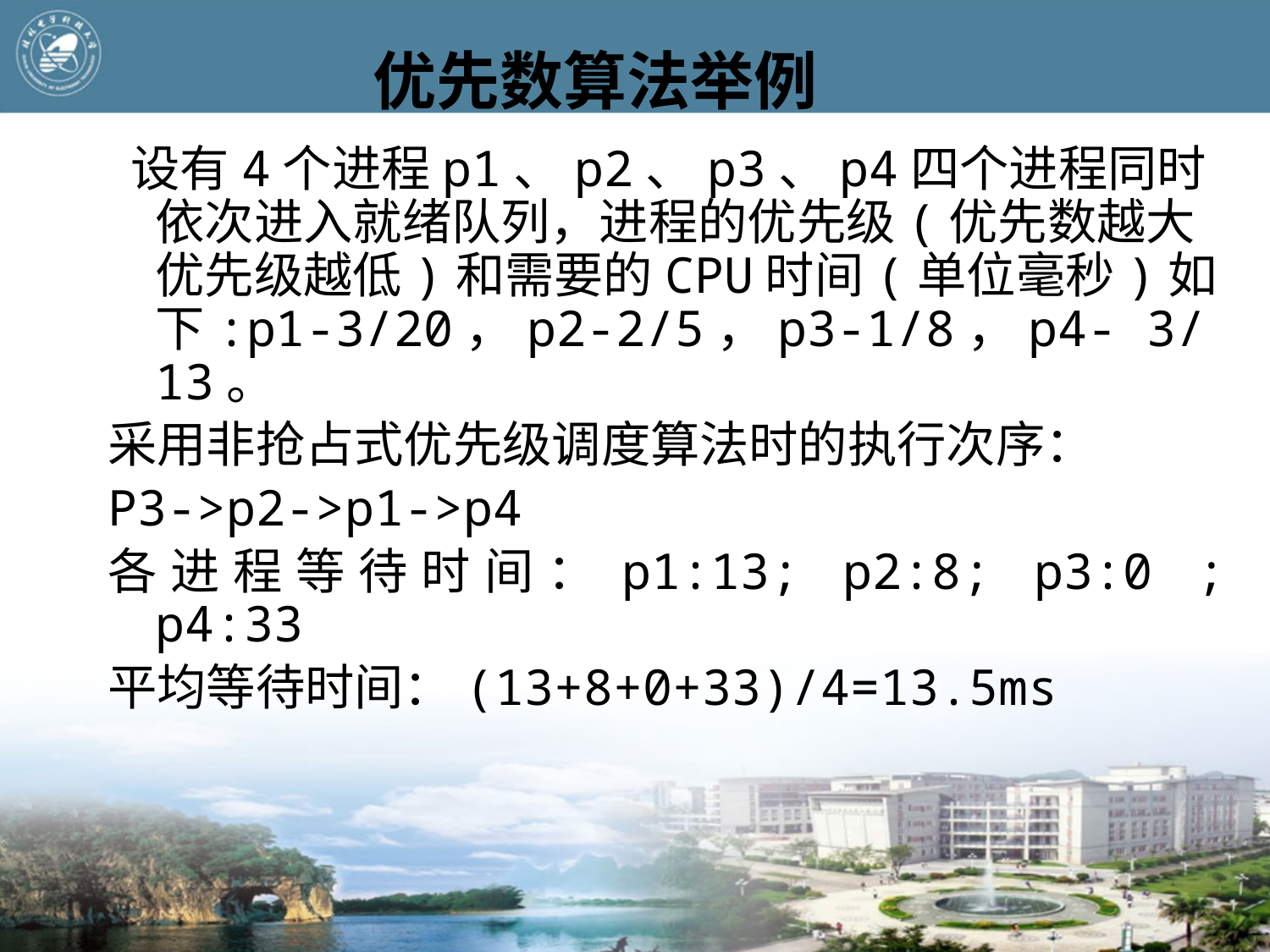

# 优先数算法举例
 设有4个进程p1、p2、p3、p4四个进程同时依次进入就绪队列，进程的优先级(优先数越大优先级越低)和需要的CPU时间(单位毫秒)如下:p1-3/20，p2-2/5，p3-1/8，p4- 3/ 13。
采用非抢占式优先级调度算法时的执行次序：
P3->p2->p1->p4
各进程等待时间：p1:13; p2:8; p3:0 ; p4:33
平均等待时间：(13+8+0+33)/4=13.5ms